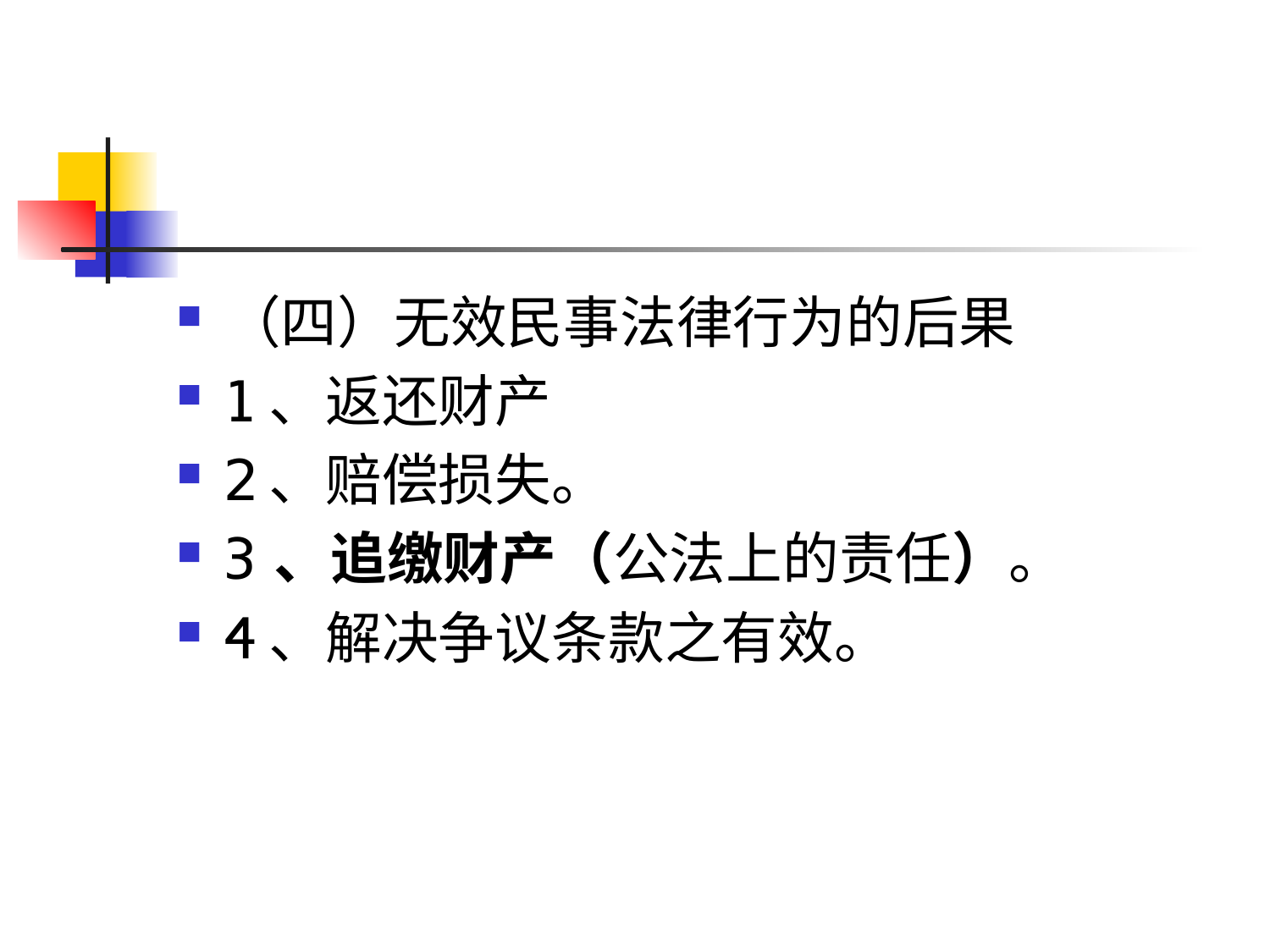

#
（四）无效民事法律行为的后果
1、返还财产
2、赔偿损失。
3、追缴财产（公法上的责任）。
4、解决争议条款之有效。